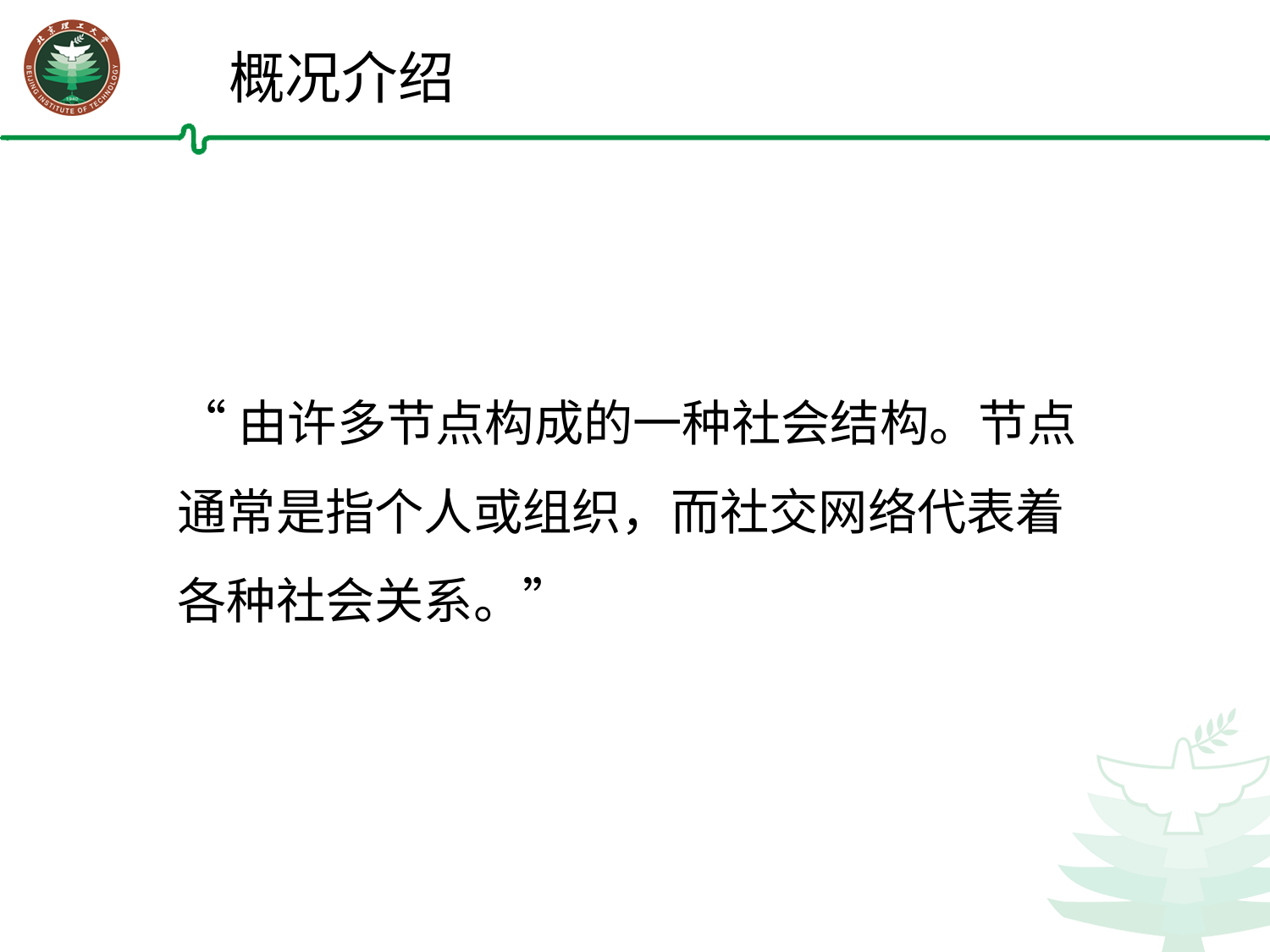

概况介绍
“由许多节点构成的一种社会结构。节点通常是指个人或组织，而社交网络代表着各种社会关系。”